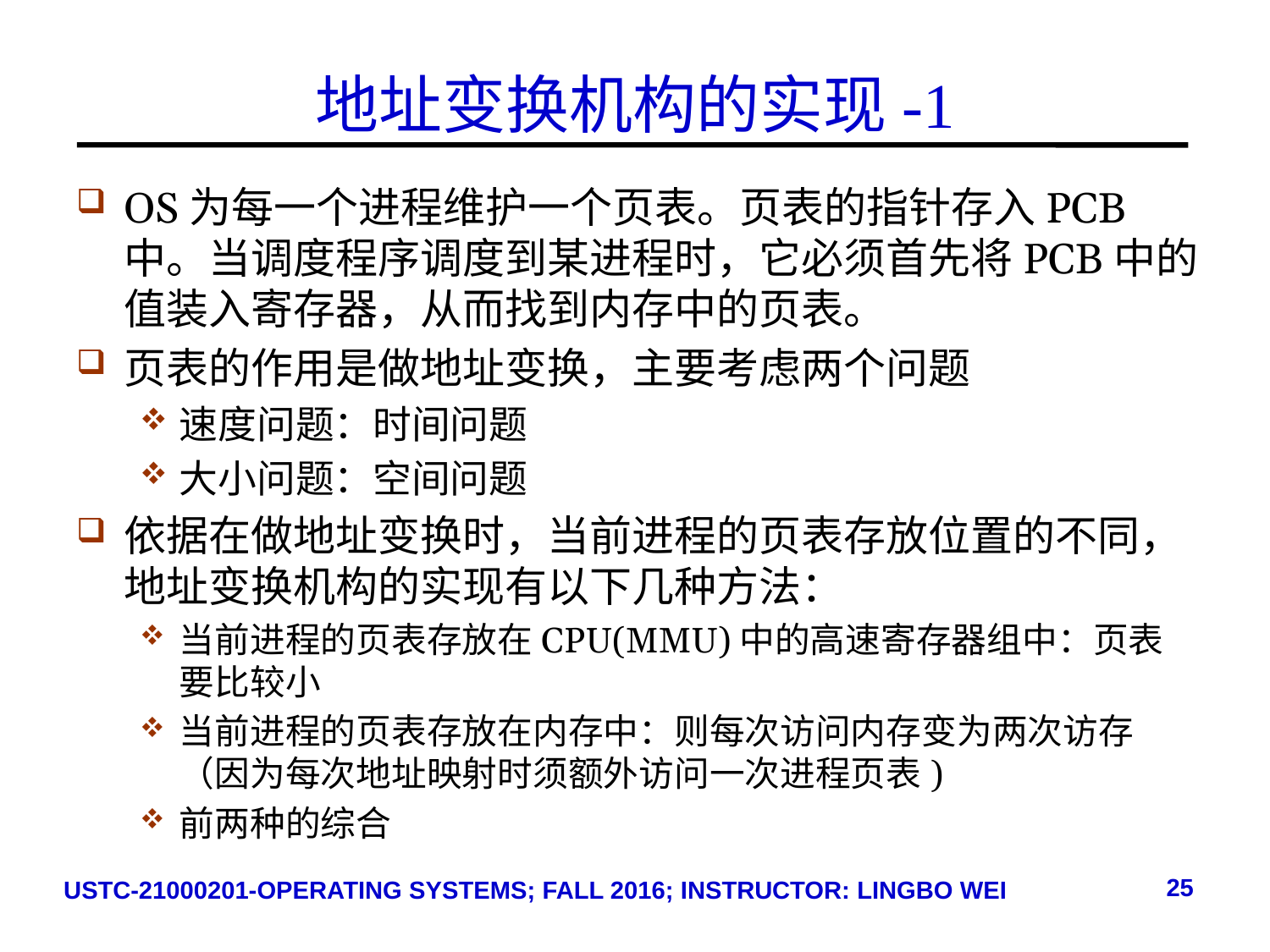

# 地址变换机构的实现-1
OS为每一个进程维护一个页表。页表的指针存入PCB中。当调度程序调度到某进程时，它必须首先将PCB中的值装入寄存器，从而找到内存中的页表。
页表的作用是做地址变换，主要考虑两个问题
速度问题：时间问题
大小问题：空间问题
依据在做地址变换时，当前进程的页表存放位置的不同，地址变换机构的实现有以下几种方法：
当前进程的页表存放在CPU(MMU)中的高速寄存器组中：页表要比较小
当前进程的页表存放在内存中：则每次访问内存变为两次访存（因为每次地址映射时须额外访问一次进程页表)
前两种的综合
25
USTC-21000201-OPERATING SYSTEMS; FALL 2016; INSTRUCTOR: LINGBO WEI